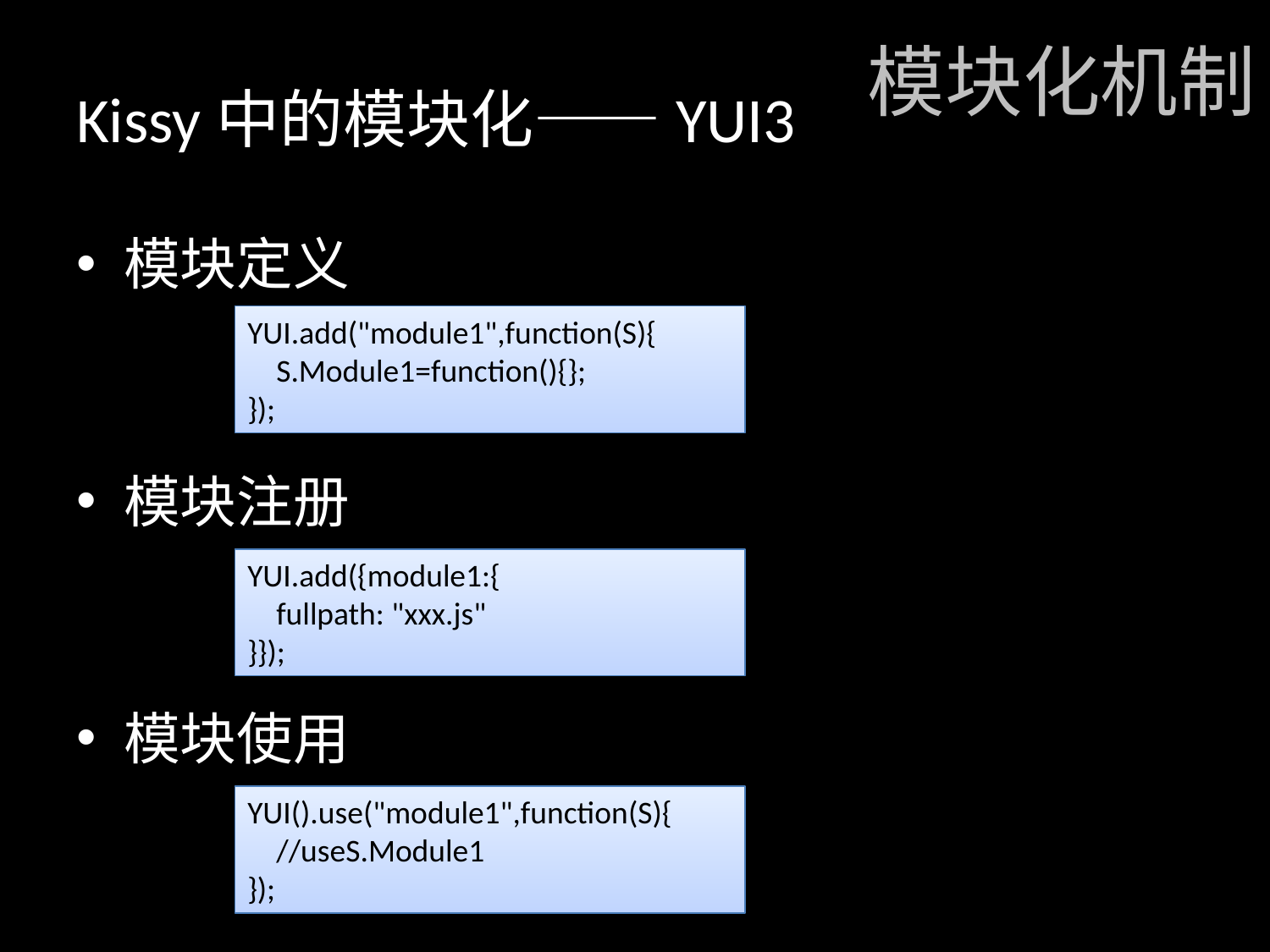

模块化机制
# Kissy中的模块化——YUI3
模块定义

模块注册

模块使用
YUI.add("module1",function(S){
    S.Module1=function(){};
});
YUI.add({module1:{
    fullpath: "xxx.js"
}});
YUI().use("module1",function(S){
    //useS.Module1
});